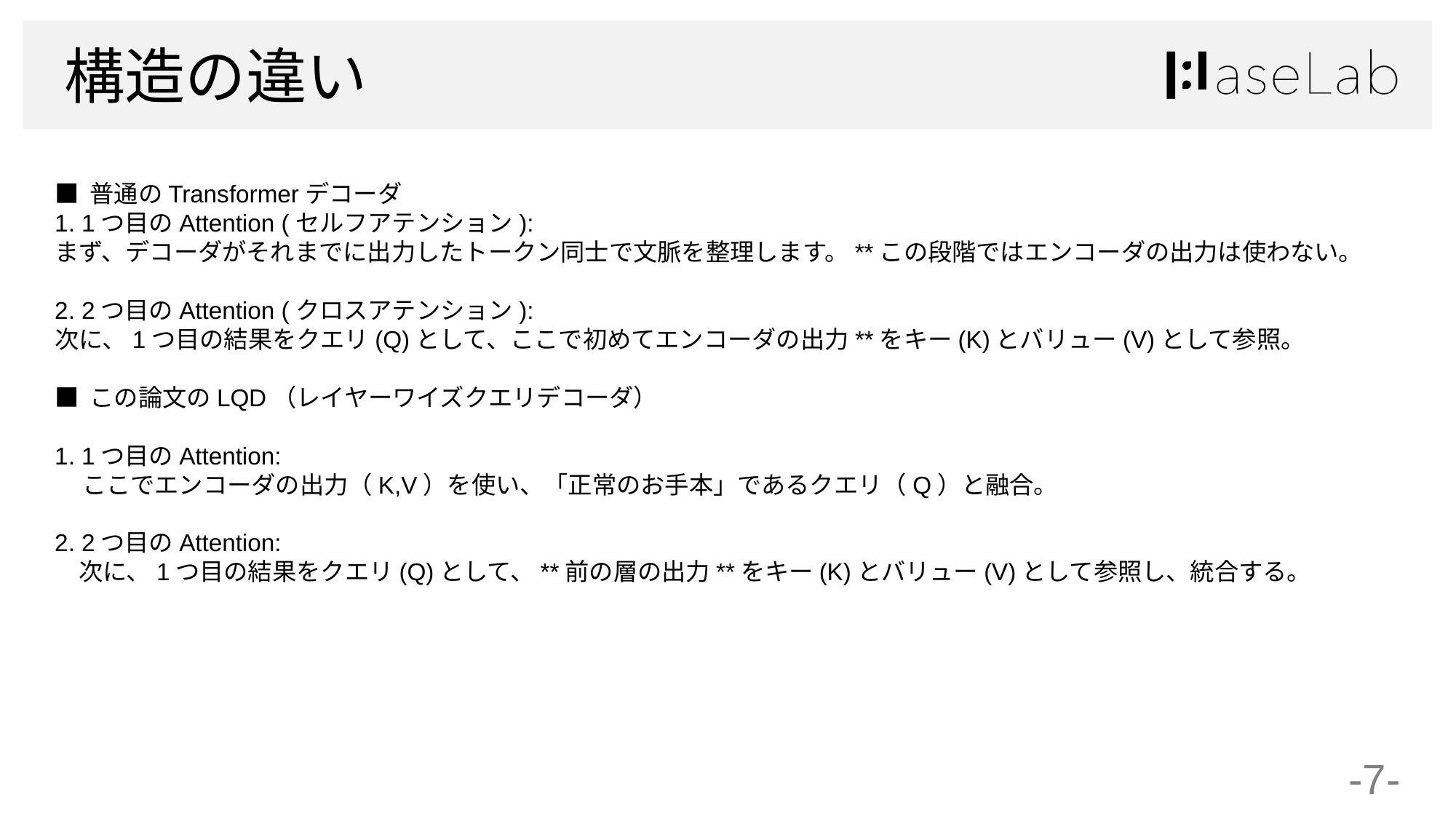

構造の違い
■ 普通のTransformerデコーダ
1. 1つ目のAttention (セルフアテンション):
まず、デコーダがそれまでに出力したトークン同士で文脈を整理します。**この段階ではエンコーダの出力は使わない。

2. 2つ目のAttention (クロスアテンション):
次に、1つ目の結果をクエリ(Q)として、ここで初めてエンコーダの出力**をキー(K)とバリュー(V)として参照。

■ この論文のLQD（レイヤーワイズクエリデコーダ）

1. 1つ目のAttention:
    ここでエンコーダの出力（K,V）を使い、「正常のお手本」であるクエリ（Q）と融合。

2. 2つ目のAttention:
　次に、1つ目の結果をクエリ(Q)として、**前の層の出力**をキー(K)とバリュー(V)として参照し、統合する。
-7-